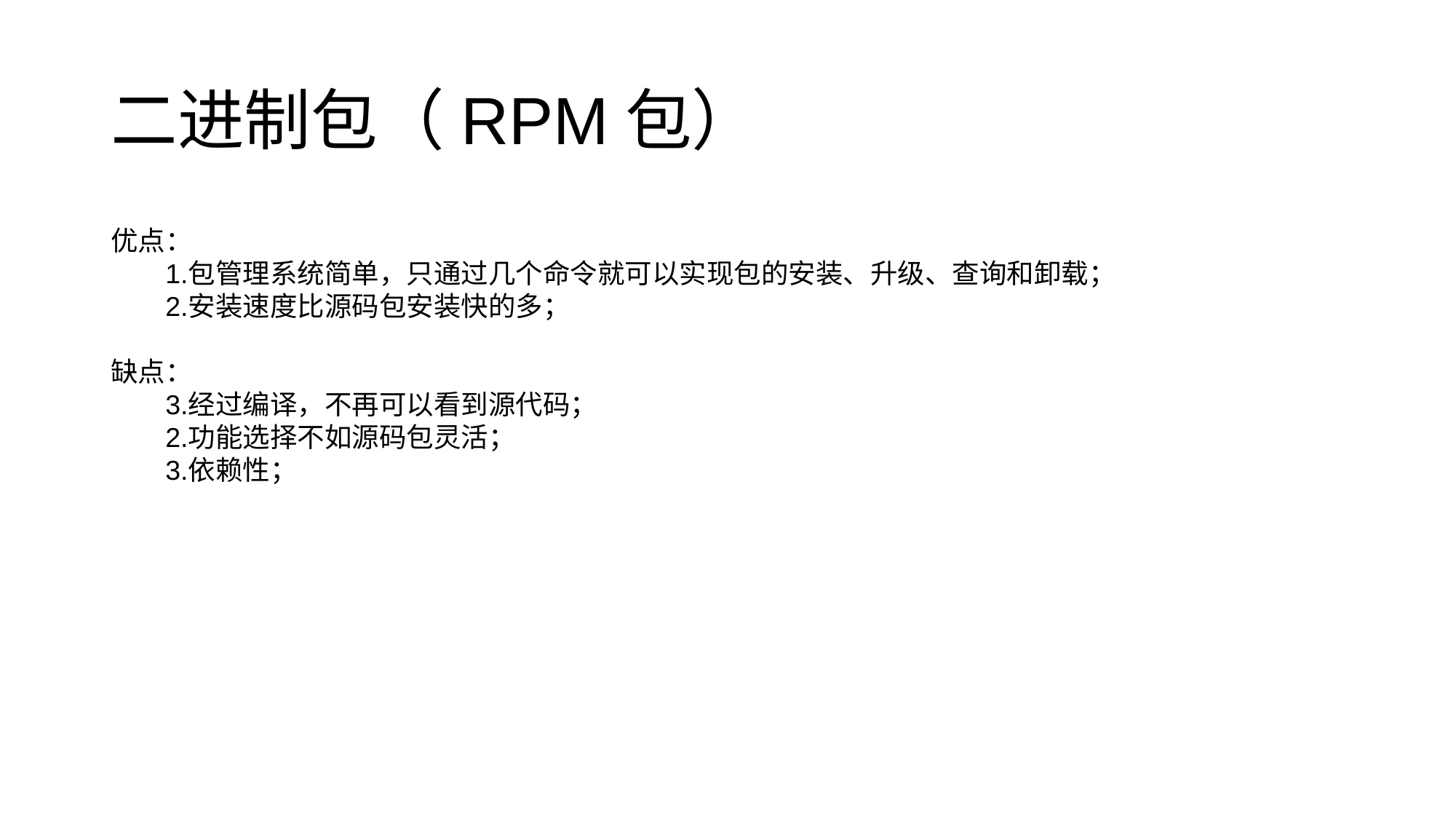

# 二进制包（RPM包）
优点：
包管理系统简单，只通过几个命令就可以实现包的安装、升级、查询和卸载；
安装速度比源码包安装快的多；

缺点：
经过编译，不再可以看到源代码；
功能选择不如源码包灵活；
依赖性；